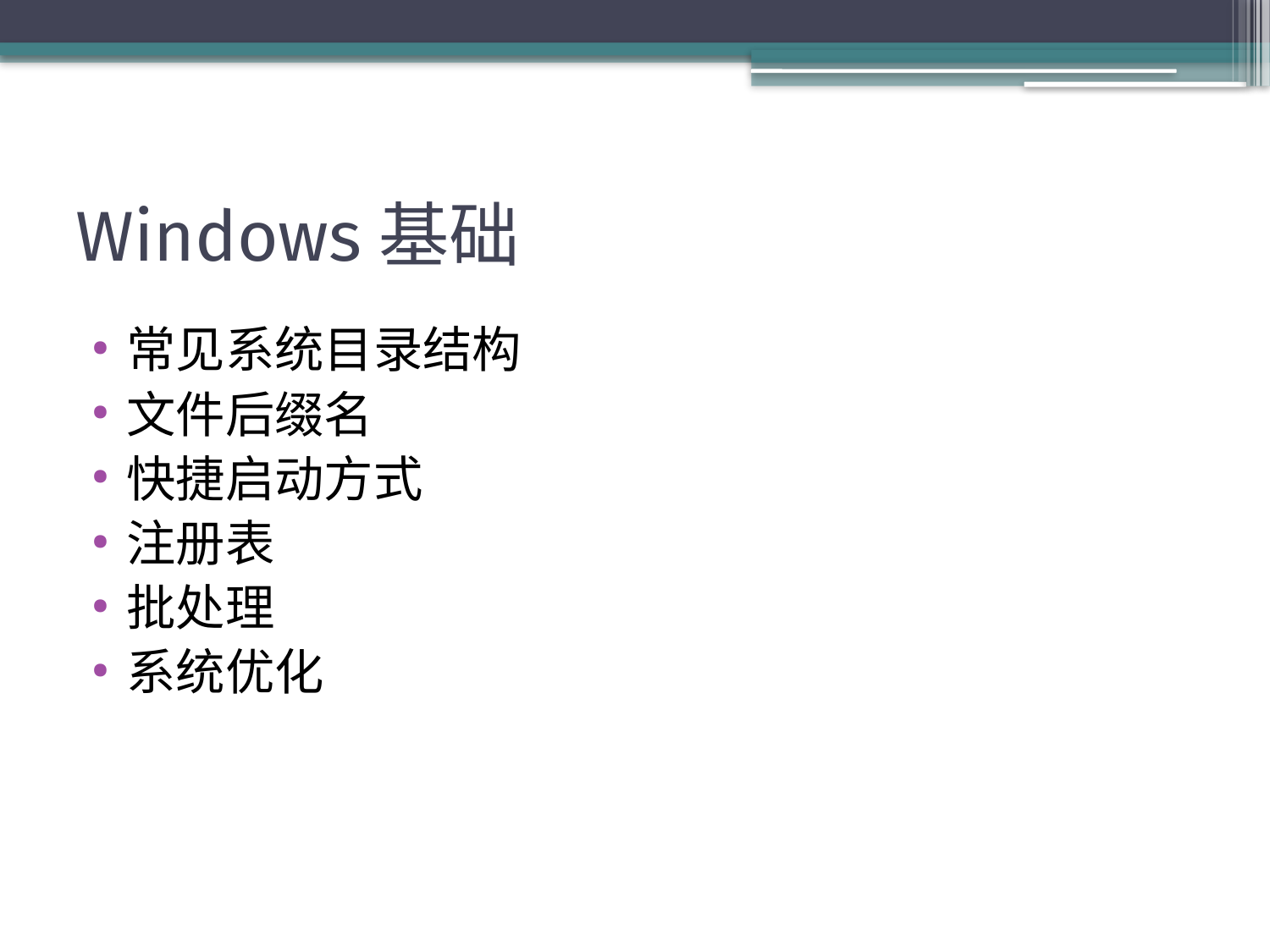

# Windows基础
常见系统目录结构
文件后缀名
快捷启动方式
注册表
批处理
系统优化